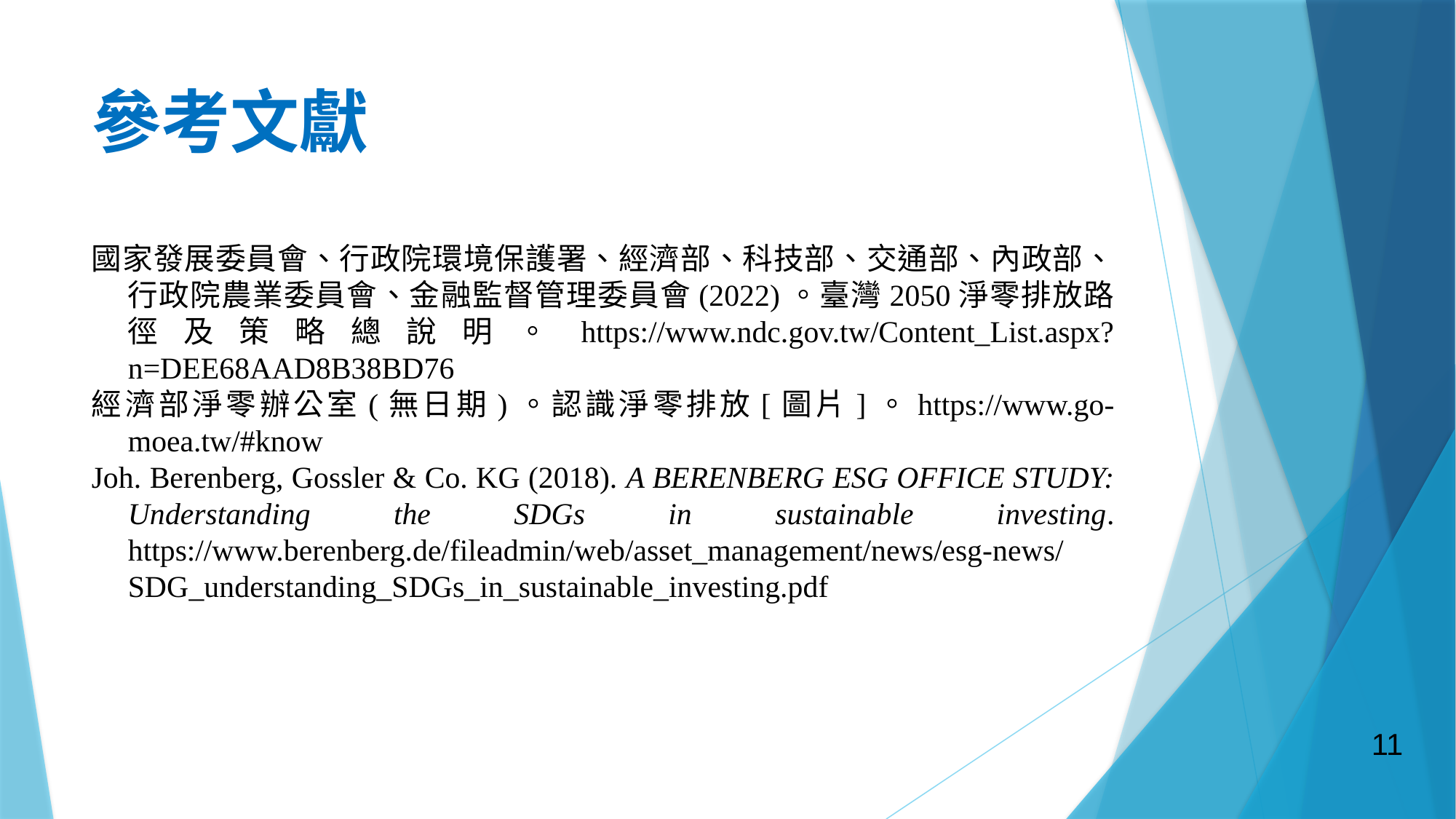

# 參考文獻
國家發展委員會、行政院環境保護署、經濟部、科技部、交通部、內政部、行政院農業委員會、金融監督管理委員會(2022)。臺灣2050淨零排放路徑及策略總說明。https://www.ndc.gov.tw/Content_List.aspx?n=DEE68AAD8B38BD76
經濟部淨零辦公室(無日期)。認識淨零排放[圖片]。https://www.go-moea.tw/#know
Joh. Berenberg, Gossler & Co. KG (2018). A BERENBERG ESG OFFICE STUDY: Understanding the SDGs in sustainable investing. https://www.berenberg.de/fileadmin/web/asset_management/news/esg-news/SDG_understanding_SDGs_in_sustainable_investing.pdf
11